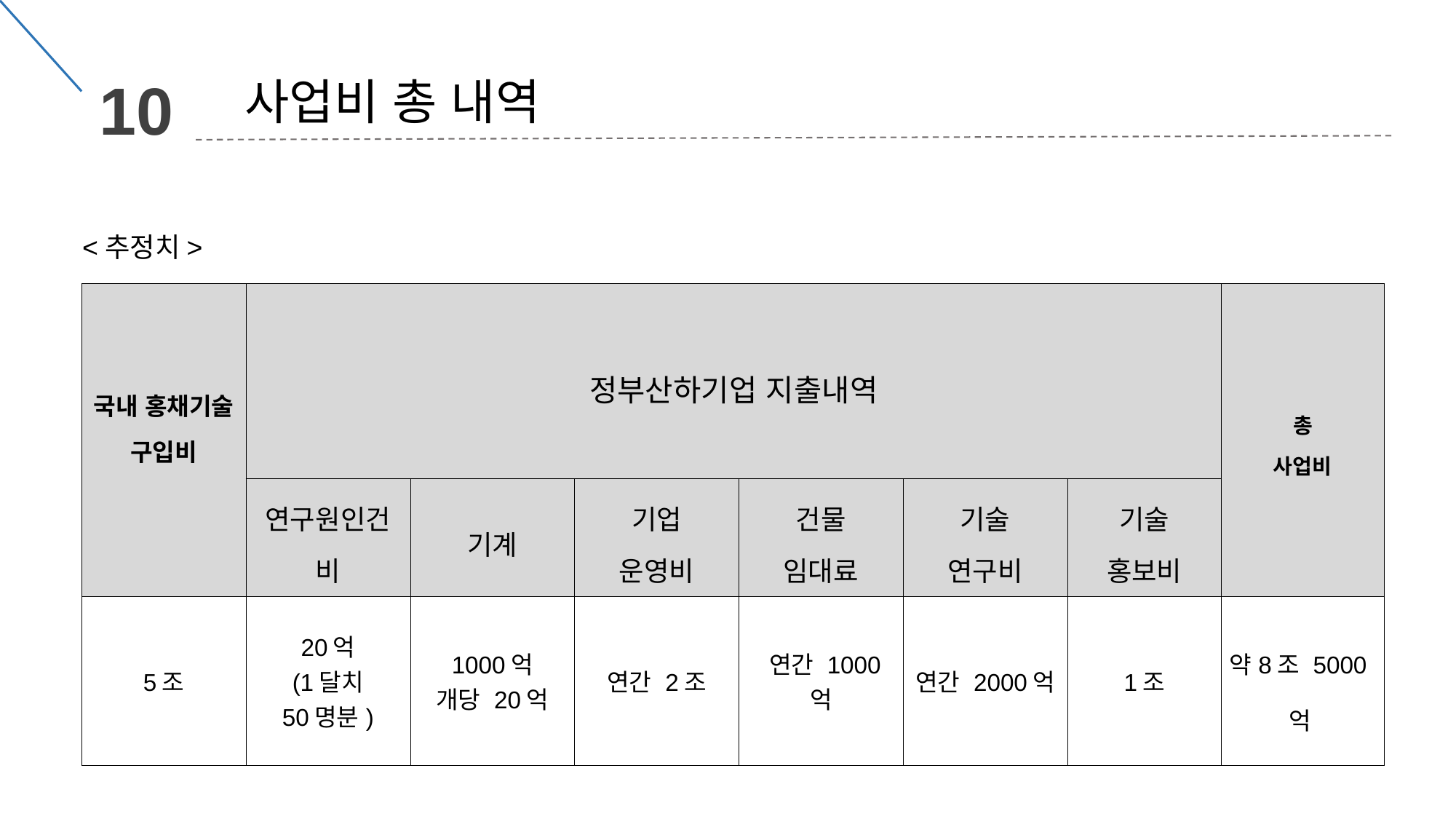

10
 사업비 총 내역
<추정치>
| 국내 홍채기술 구입비 | 정부산하기업 지출내역 |  |  |  |  |  | 총 사업비 |
| --- | --- | --- | --- | --- | --- | --- | --- |
|  | 연구원인건비 | 기계 | 기업 운영비 | 건물 임대료 | 기술 연구비 | 기술 홍보비 |  |
| 5조 | 20억 (1달치 50명분) | 1000억 개당 20억 | 연간 2조 | 연간 1000억 | 연간 2000억 | 1조 | 약8조 5000억 |